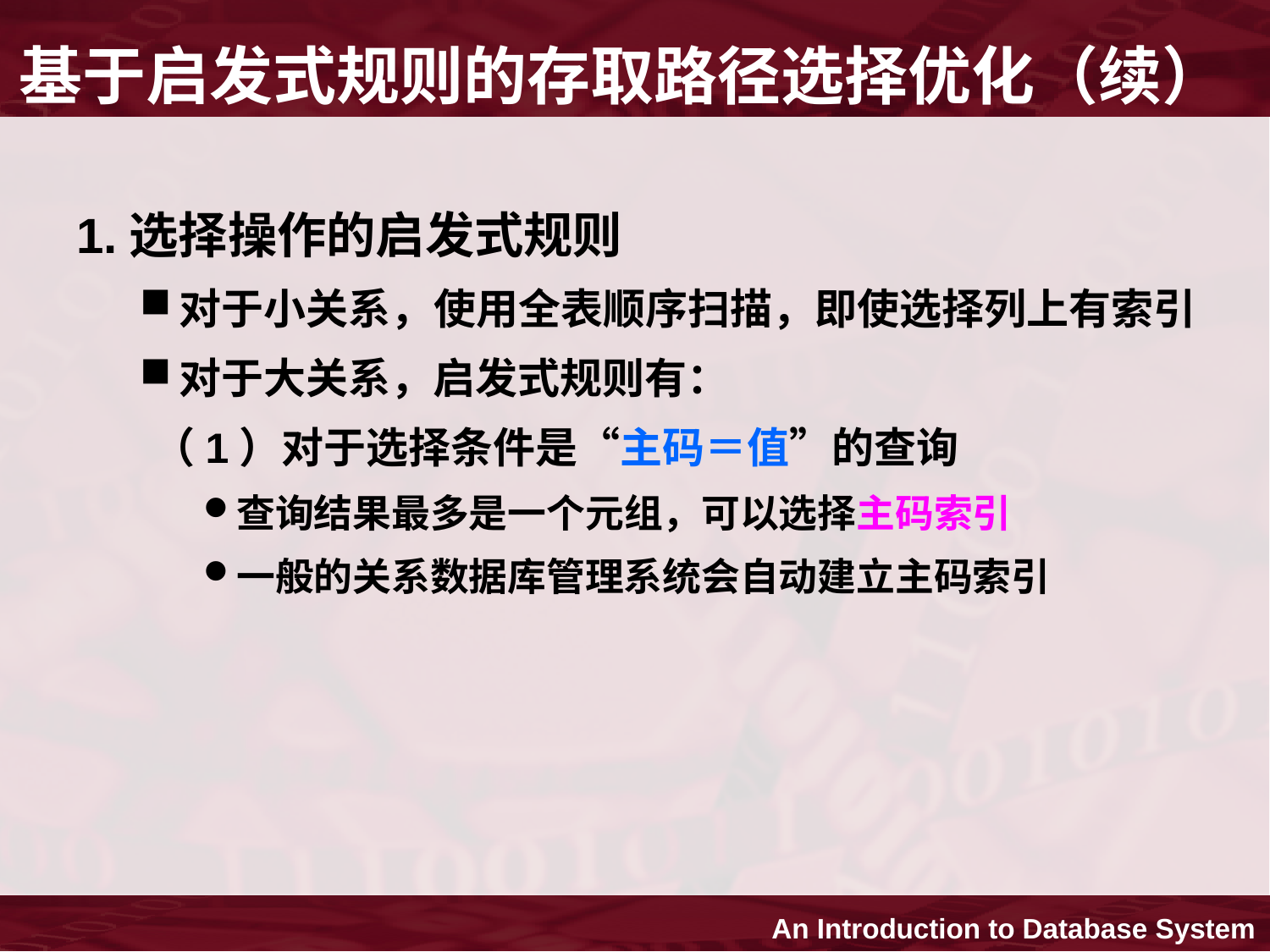

# 基于启发式规则的存取路径选择优化（续）
1.选择操作的启发式规则
对于小关系，使用全表顺序扫描，即使选择列上有索引
对于大关系，启发式规则有：
       （1）对于选择条件是“主码＝值”的查询
查询结果最多是一个元组，可以选择主码索引
一般的关系数据库管理系统会自动建立主码索引